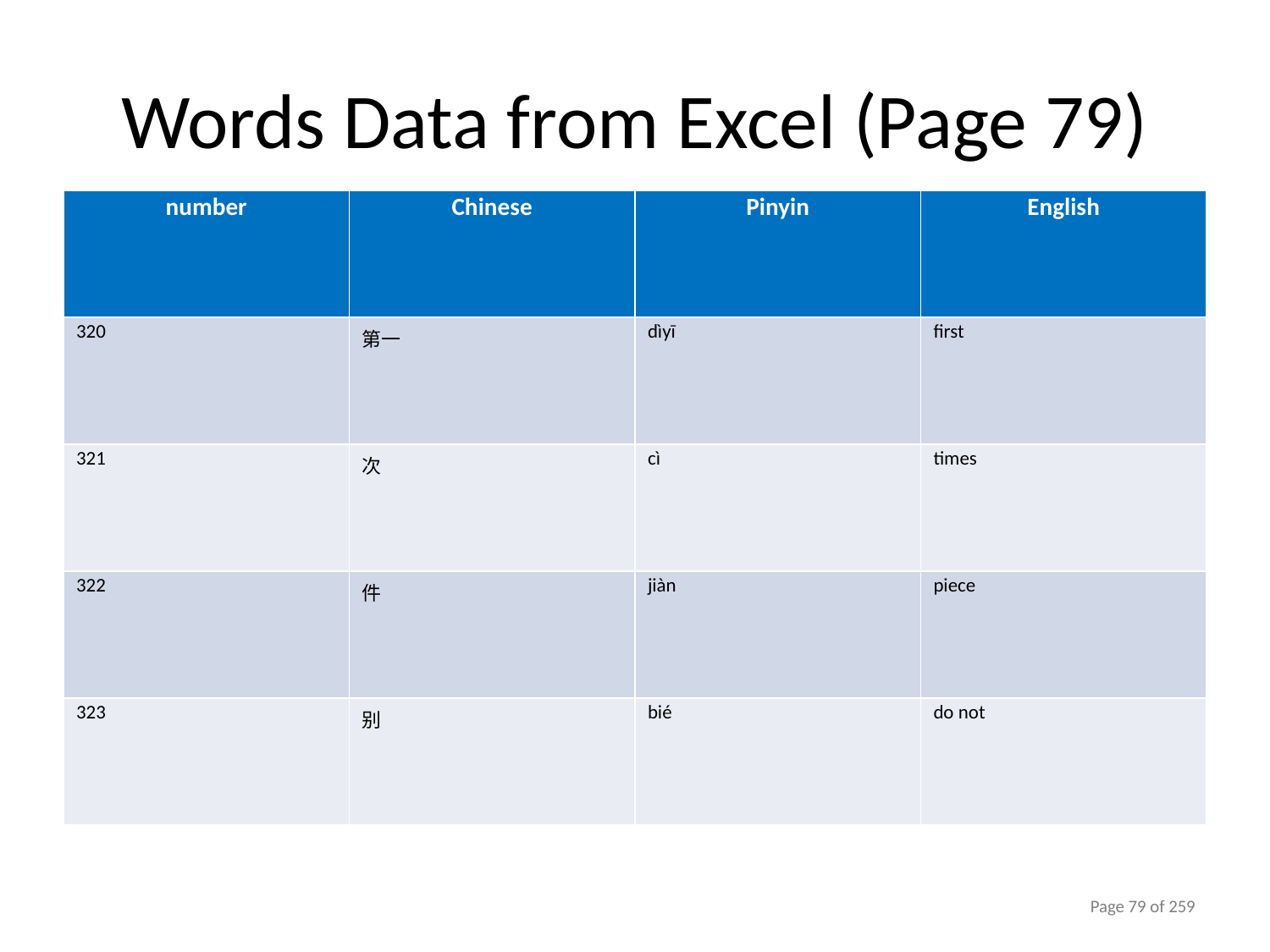

# Words Data from Excel (Page 79)
| number | Chinese | Pinyin | English |
| --- | --- | --- | --- |
| 320 | 第一 | dìyī | first |
| 321 | 次 | cì | times |
| 322 | 件 | jiàn | piece |
| 323 | 别 | bié | do not |

Page 79 of 259